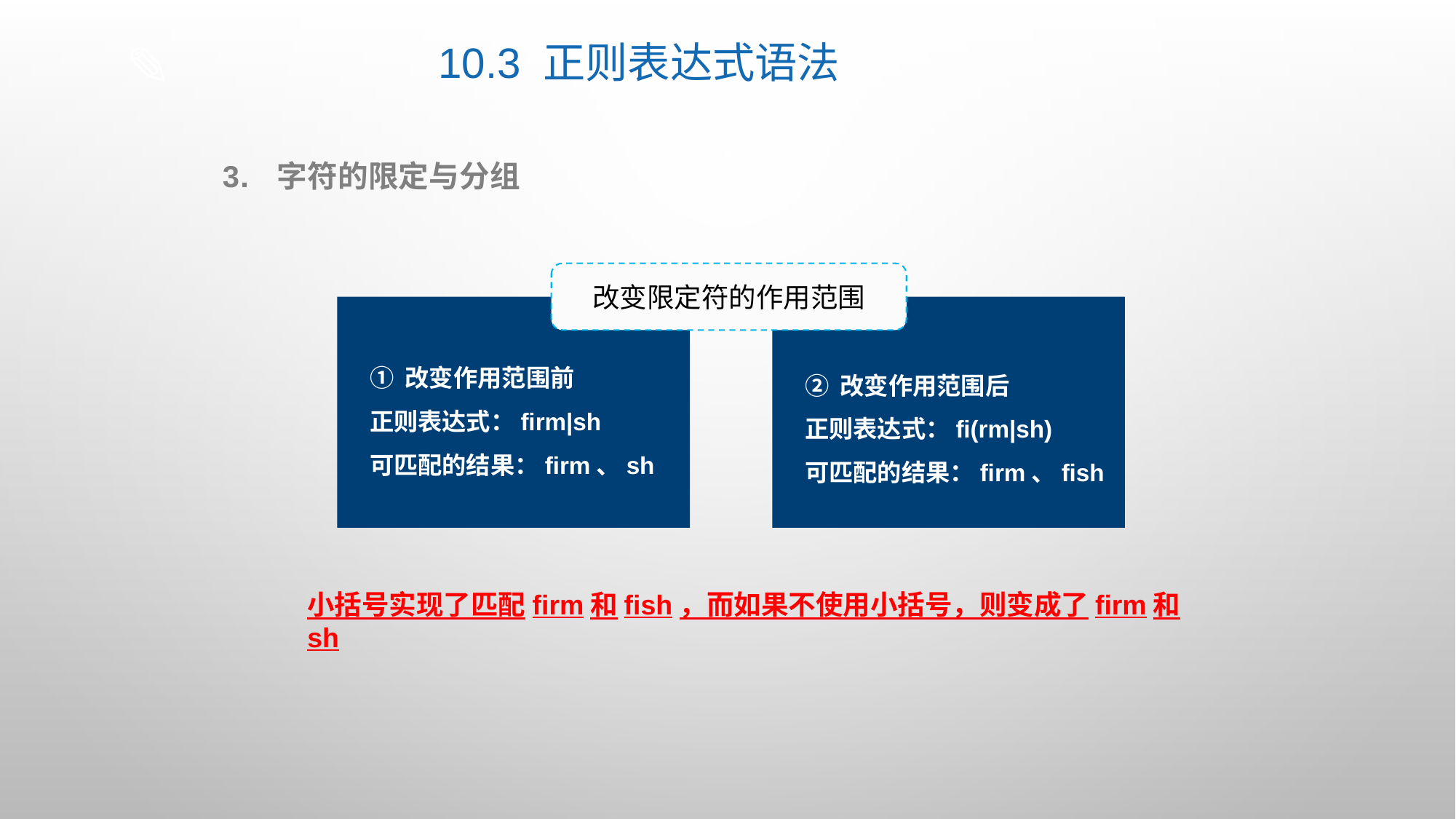

# 10.3 正则表达式语法
字符的限定与分组
改变限定符的作用范围

① 改变作用范围前
正则表达式：firm|sh
可匹配的结果：firm、sh

② 改变作用范围后
正则表达式：fi(rm|sh)
可匹配的结果：firm、fish
小括号实现了匹配firm和fish，而如果不使用小括号，则变成了firm和sh